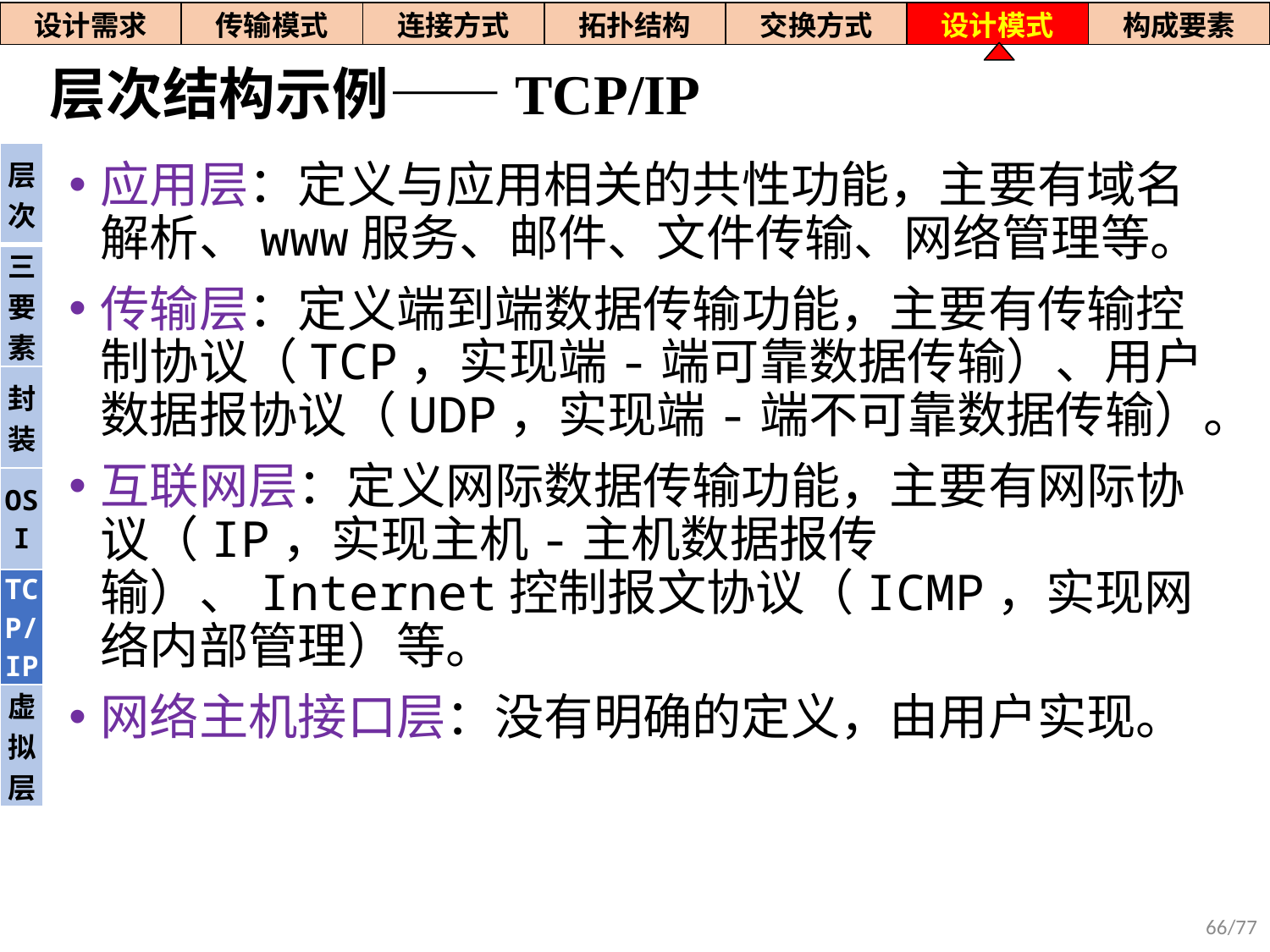

| 设计需求 | 传输模式 | 连接方式 | 拓扑结构 | 交换方式 | 设计模式 | 构成要素 |
| --- | --- | --- | --- | --- | --- | --- |

# 层次结构示例——TCP/IP
| 层次 |
| --- |
| 三要素 |
| 封装 |
| OSI |
| TCP/IP |
| 虚拟层 |
应用层：定义与应用相关的共性功能，主要有域名解析、www服务、邮件、文件传输、网络管理等。
传输层：定义端到端数据传输功能，主要有传输控制协议（TCP，实现端-端可靠数据传输）、用户数据报协议（UDP，实现端-端不可靠数据传输）。
互联网层：定义网际数据传输功能，主要有网际协议（IP，实现主机-主机数据报传输）、Internet控制报文协议（ICMP，实现网络内部管理）等。
网络主机接口层：没有明确的定义，由用户实现。

66/77